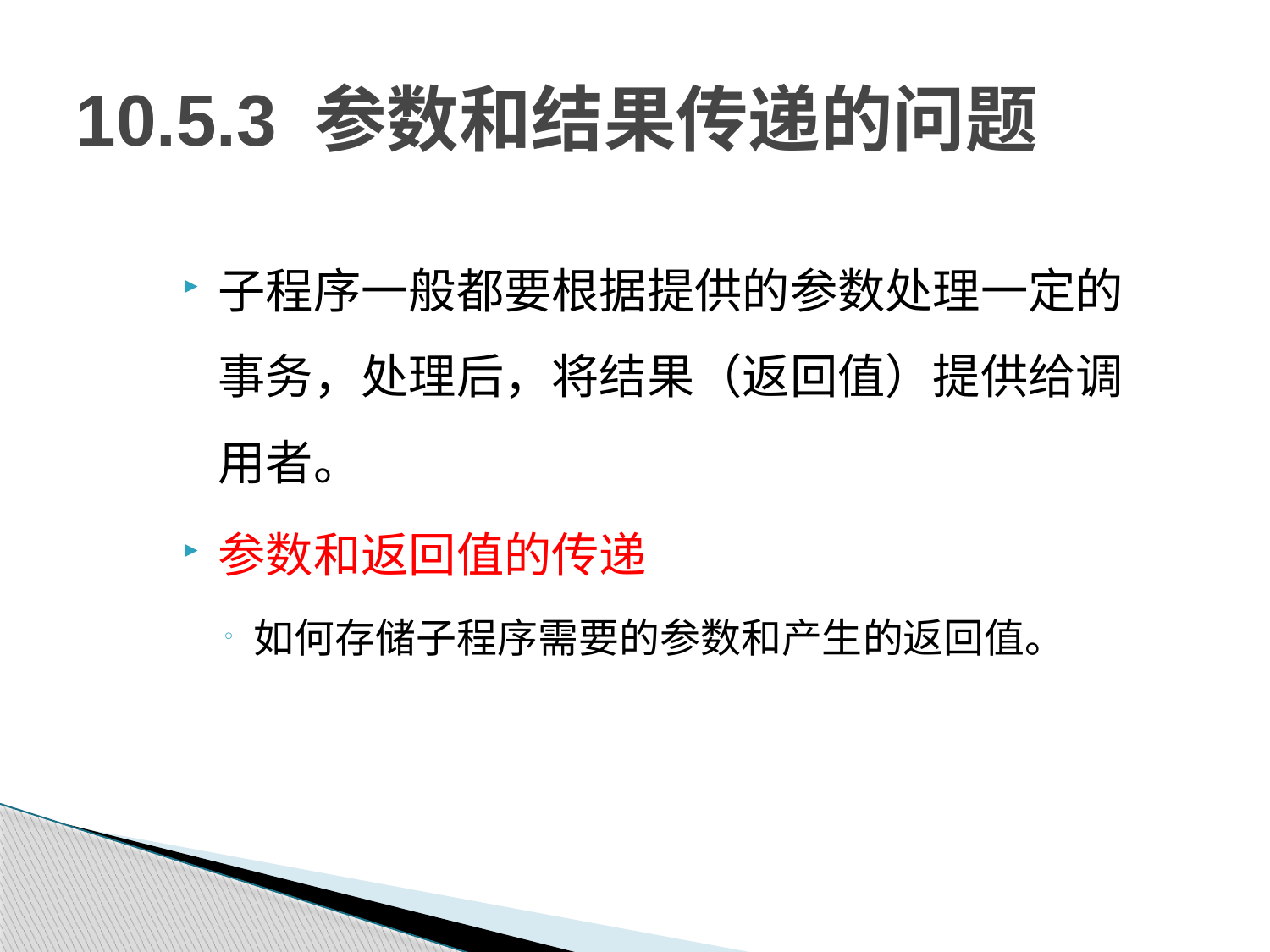

# 10.5.3 参数和结果传递的问题
子程序一般都要根据提供的参数处理一定的事务，处理后，将结果（返回值）提供给调用者。
参数和返回值的传递
如何存储子程序需要的参数和产生的返回值。